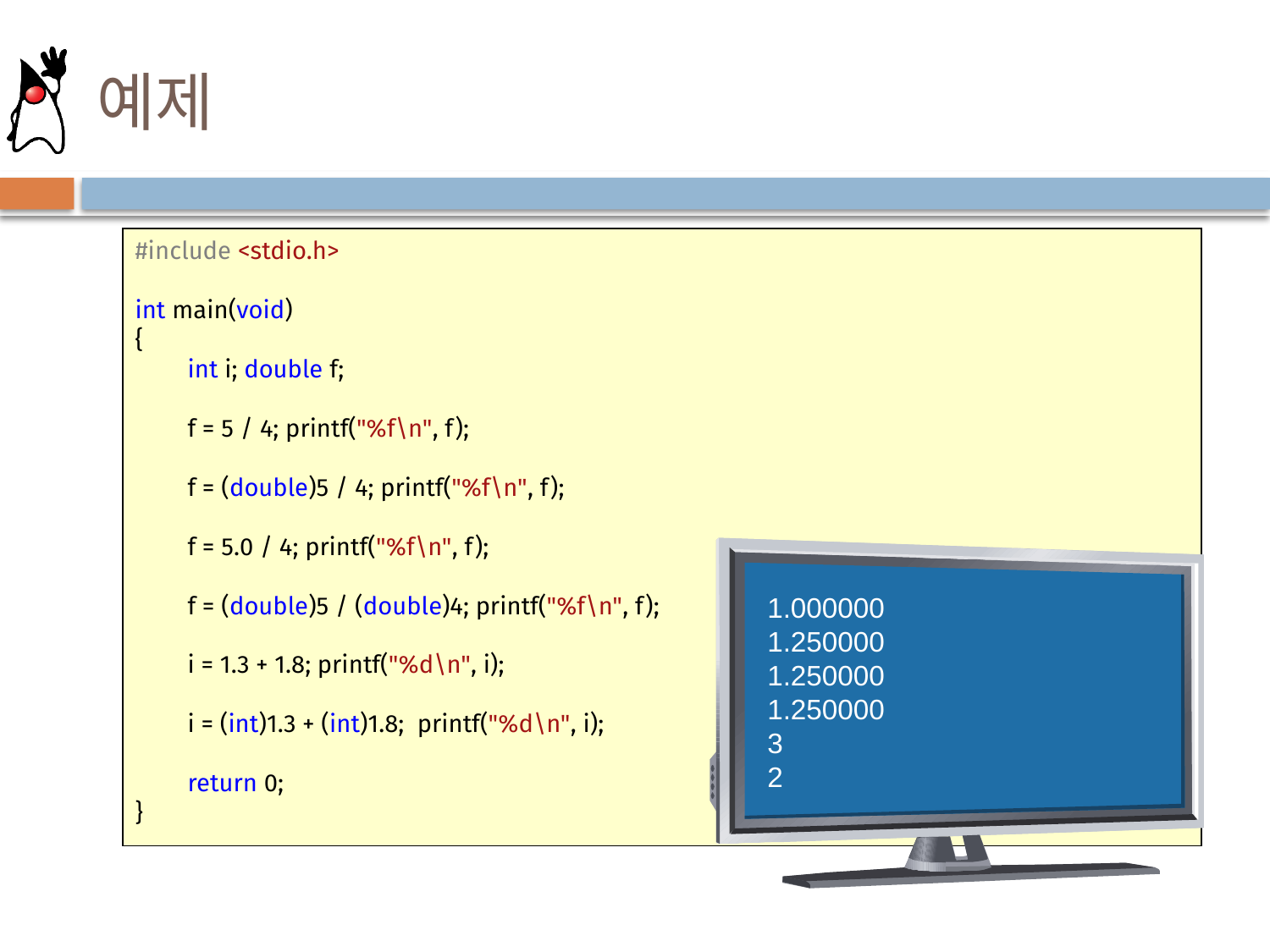

# 예제
#include <stdio.h>

int main(void)
{
        int i; double f;

        f = 5 / 4; printf("%f\n", f);

        f = (double)5 / 4; printf("%f\n", f);

        f = 5.0 / 4; printf("%f\n", f);

        f = (double)5 / (double)4; printf("%f\n", f);

        i = 1.3 + 1.8; printf("%d\n", i);

        i = (int)1.3 + (int)1.8;  printf("%d\n", i);

        return 0;
}

1.000000
1.250000
1.250000
1.250000
3
2